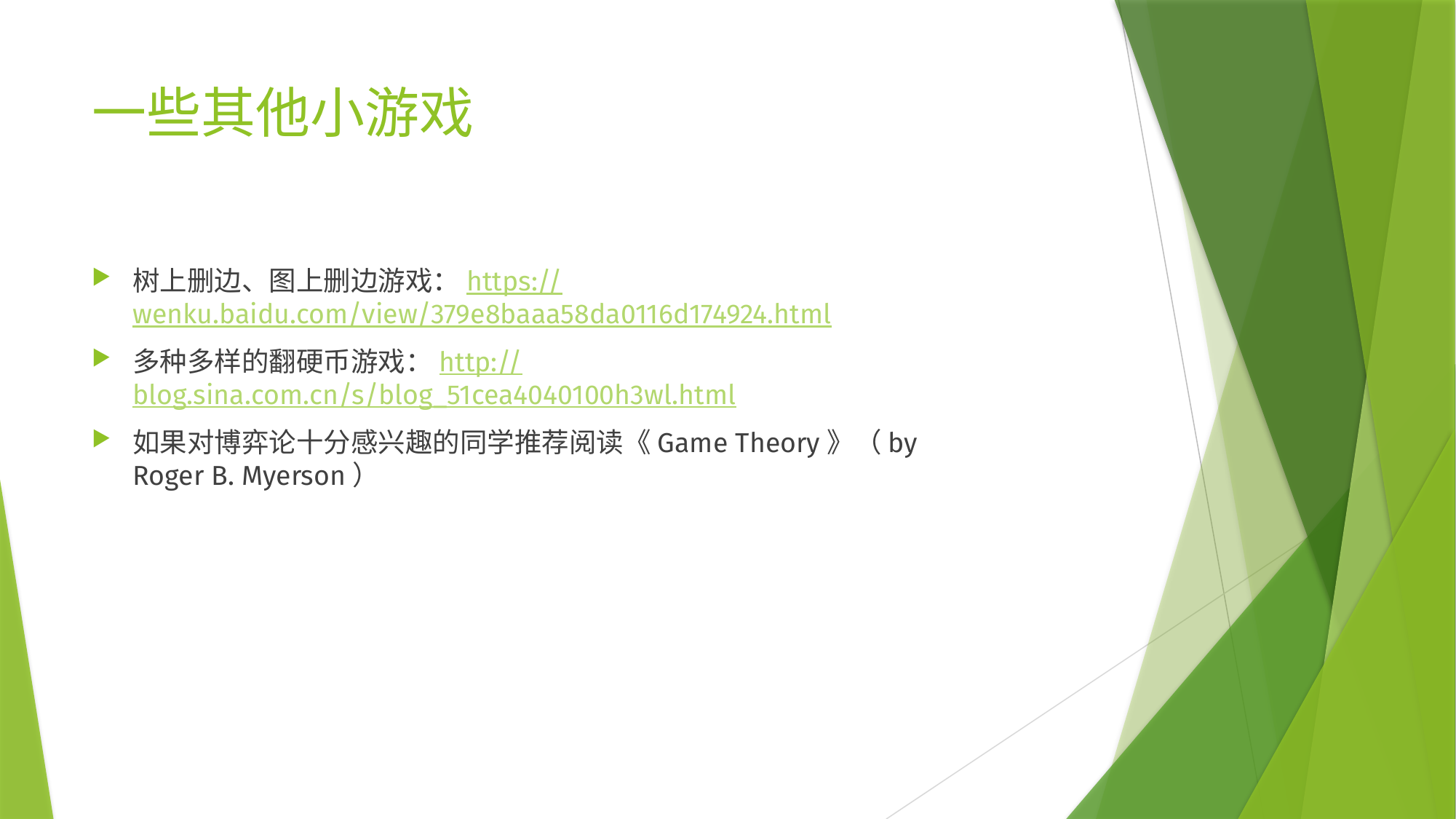

# 一些其他小游戏
树上删边、图上删边游戏：https://wenku.baidu.com/view/379e8baaa58da0116d174924.html
多种多样的翻硬币游戏：http://blog.sina.com.cn/s/blog_51cea4040100h3wl.html
如果对博弈论十分感兴趣的同学推荐阅读《Game Theory》（by
Roger B. Myerson）